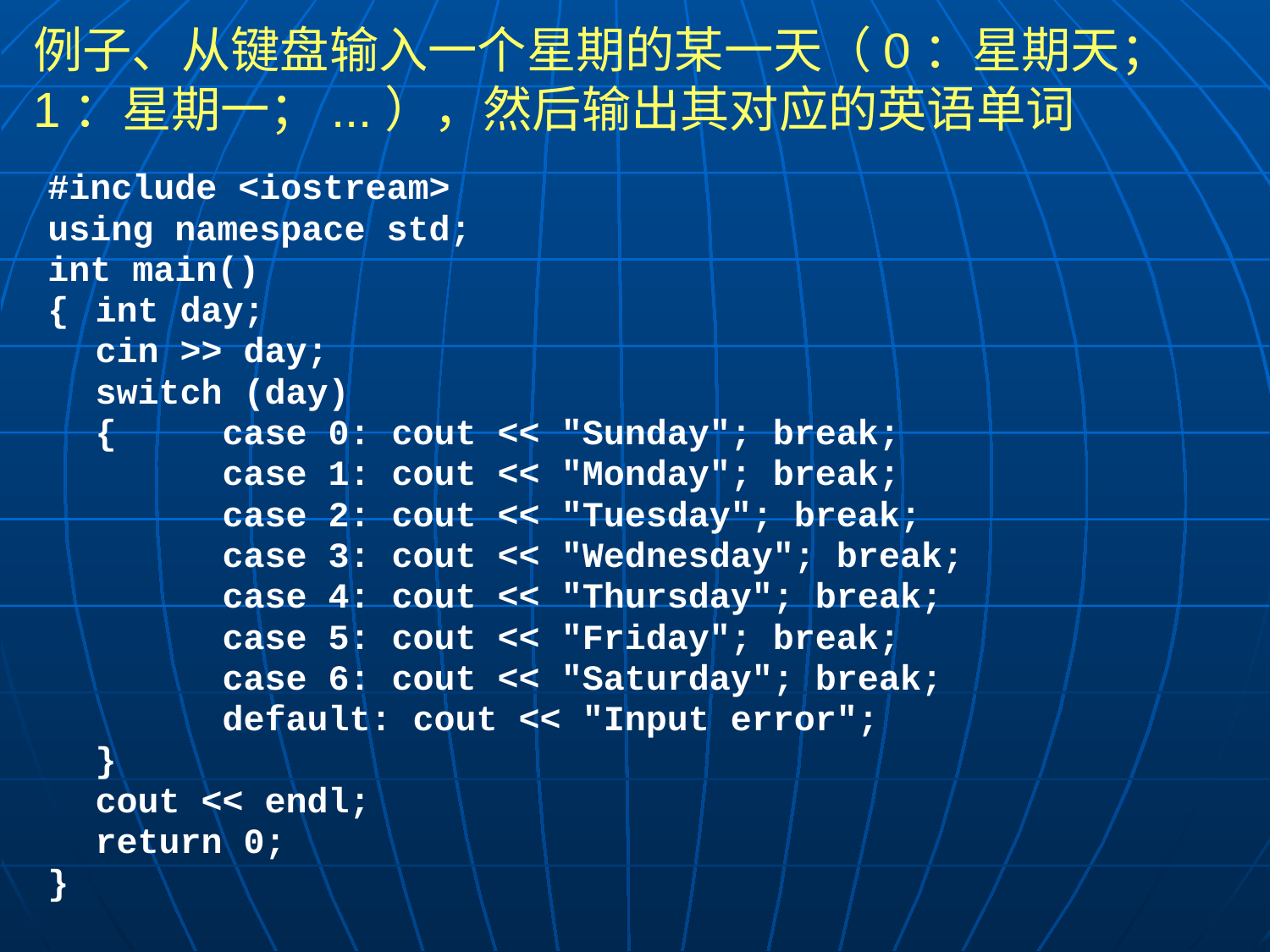

# 例子、从键盘输入一个星期的某一天（0：星期天；1：星期一；...），然后输出其对应的英语单词
#include <iostream>
using namespace std;
int main()
{ 	int day;
	cin >> day;
	switch (day)
	{ 	case 0: cout << "Sunday"; break;
		case 1: cout << "Monday"; break;
		case 2: cout << "Tuesday"; break;
		case 3: cout << "Wednesday"; break;
		case 4: cout << "Thursday"; break;
		case 5: cout << "Friday"; break;
		case 6: cout << "Saturday"; break;
		default: cout << "Input error";
	}
	cout << endl;
	return 0;
}